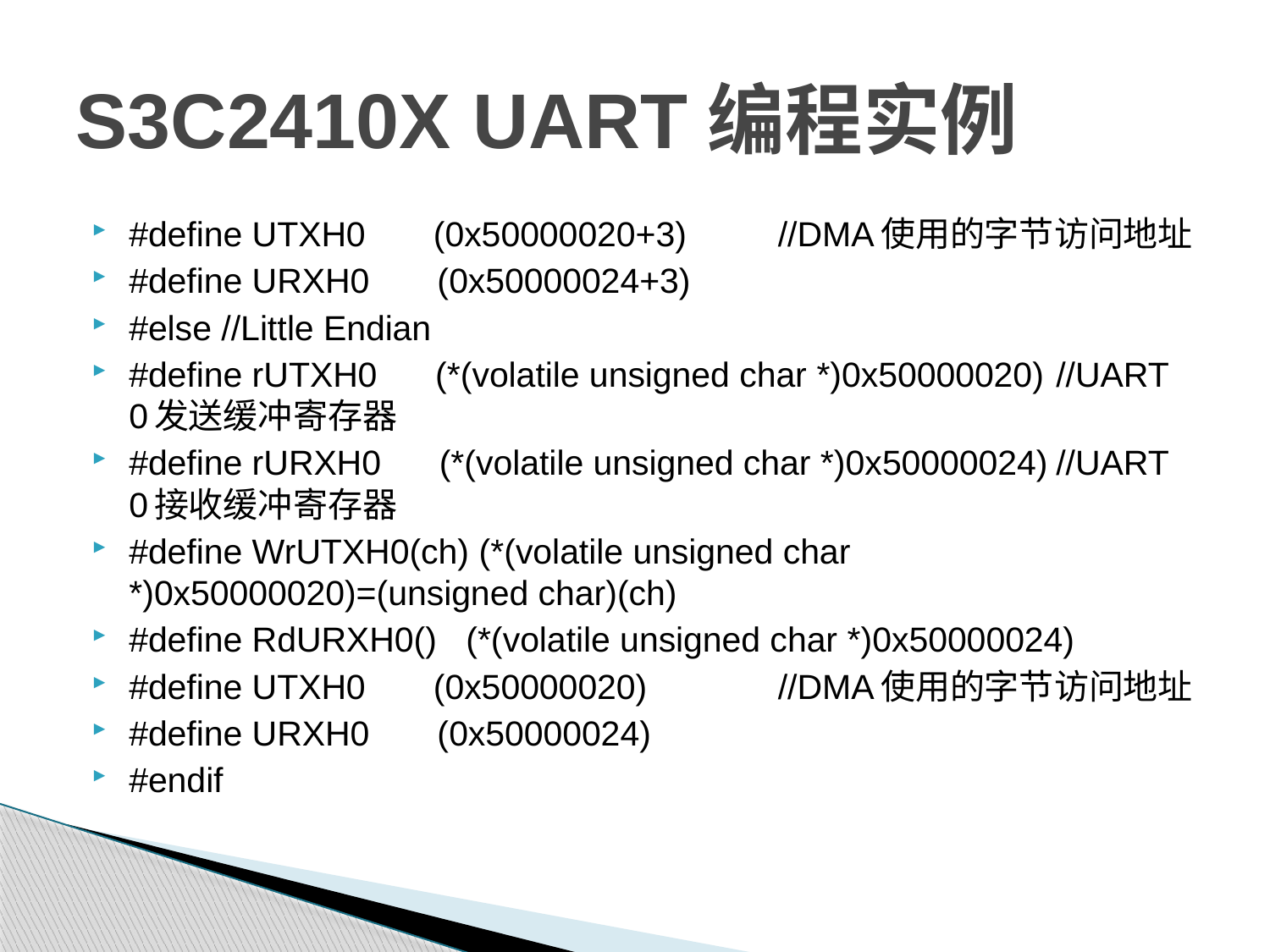

# S3C2410X UART编程实例
#define UTXH0       (0x50000020+3)  					//DMA使用的字节访问地址
#define URXH0       (0x50000024+3)
#else //Little Endian
#define rUTXH0      (*(volatile unsigned char *)0x50000020)	//UART 0发送缓冲寄存器
#define rURXH0      (*(volatile unsigned char *)0x50000024)	//UART 0接收缓冲寄存器
#define WrUTXH0(ch) (*(volatile unsigned char *)0x50000020)=(unsigned char)(ch)
#define RdURXH0()   (*(volatile unsigned char *)0x50000024)
#define UTXH0       (0x50000020)    					//DMA使用的字节访问地址
#define URXH0       (0x50000024)
#endif